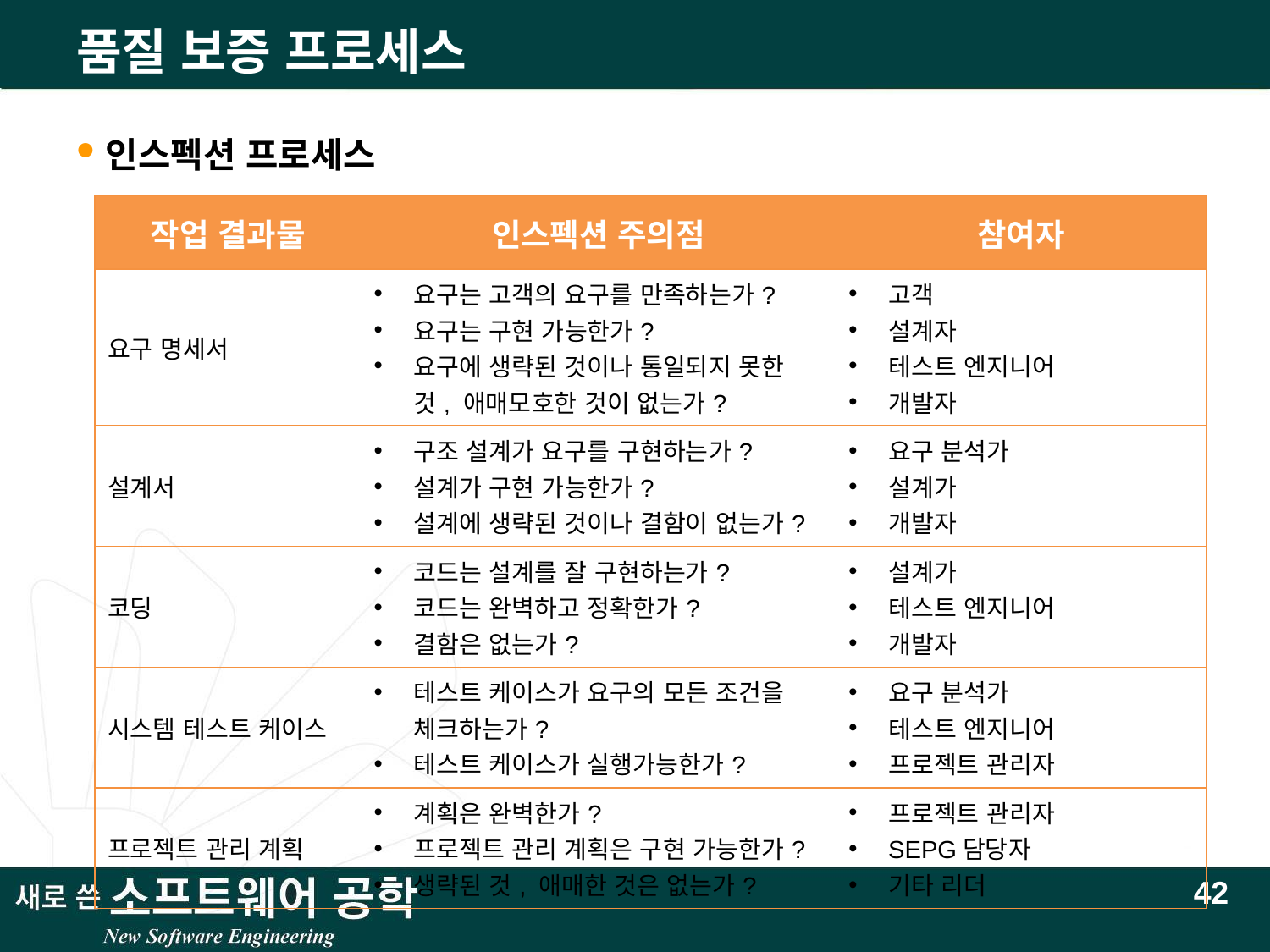

# 품질 보증 프로세스
인스펙션 프로세스

| 작업 결과물 | 인스펙션 주의점 | 참여자 |
| --- | --- | --- |
| 요구 명세서 | 요구는 고객의 요구를 만족하는가? 요구는 구현 가능한가? 요구에 생략된 것이나 통일되지 못한 것, 애매모호한 것이 없는가? | 고객 설계자 테스트 엔지니어 개발자 |
| 설계서 | 구조 설계가 요구를 구현하는가? 설계가 구현 가능한가? 설계에 생략된 것이나 결함이 없는가? | 요구 분석가 설계가 개발자 |
| 코딩 | 코드는 설계를 잘 구현하는가? 코드는 완벽하고 정확한가? 결함은 없는가? | 설계가 테스트 엔지니어 개발자 |
| 시스템 테스트 케이스 | 테스트 케이스가 요구의 모든 조건을 체크하는가? 테스트 케이스가 실행가능한가? | 요구 분석가 테스트 엔지니어 프로젝트 관리자 |
| 프로젝트 관리 계획 | 계획은 완벽한가? 프로젝트 관리 계획은 구현 가능한가? 생략된 것, 애매한 것은 없는가? | 프로젝트 관리자 SEPG담당자 기타 리더 |